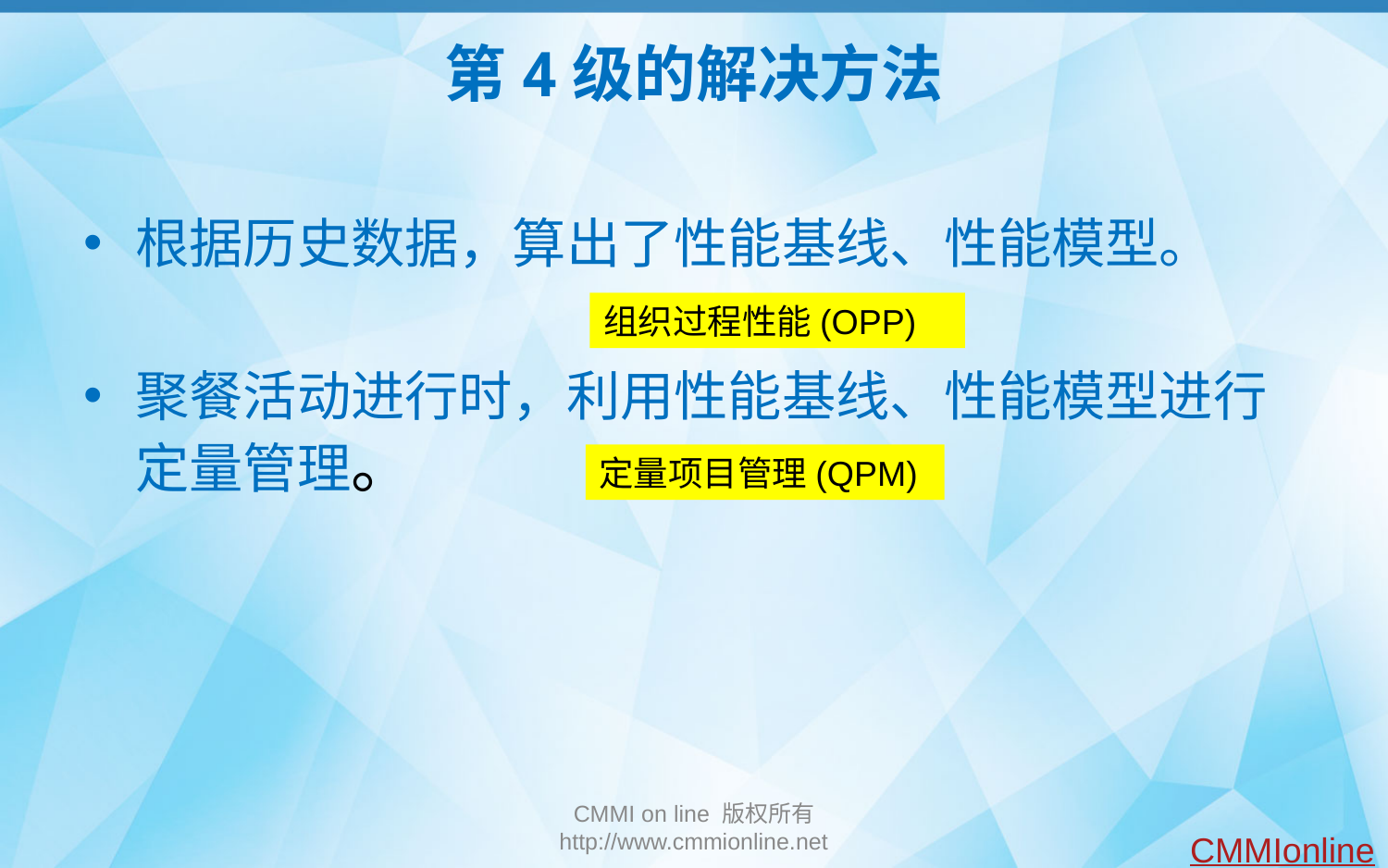

# 第4级的解决方法
根据历史数据，算出了性能基线、性能模型。

聚餐活动进行时，利用性能基线、性能模型进行定量管理。
组织过程性能(OPP)
定量项目管理(QPM)
CMMI on line 版权所有 http://www.cmmionline.net
CMMIonline